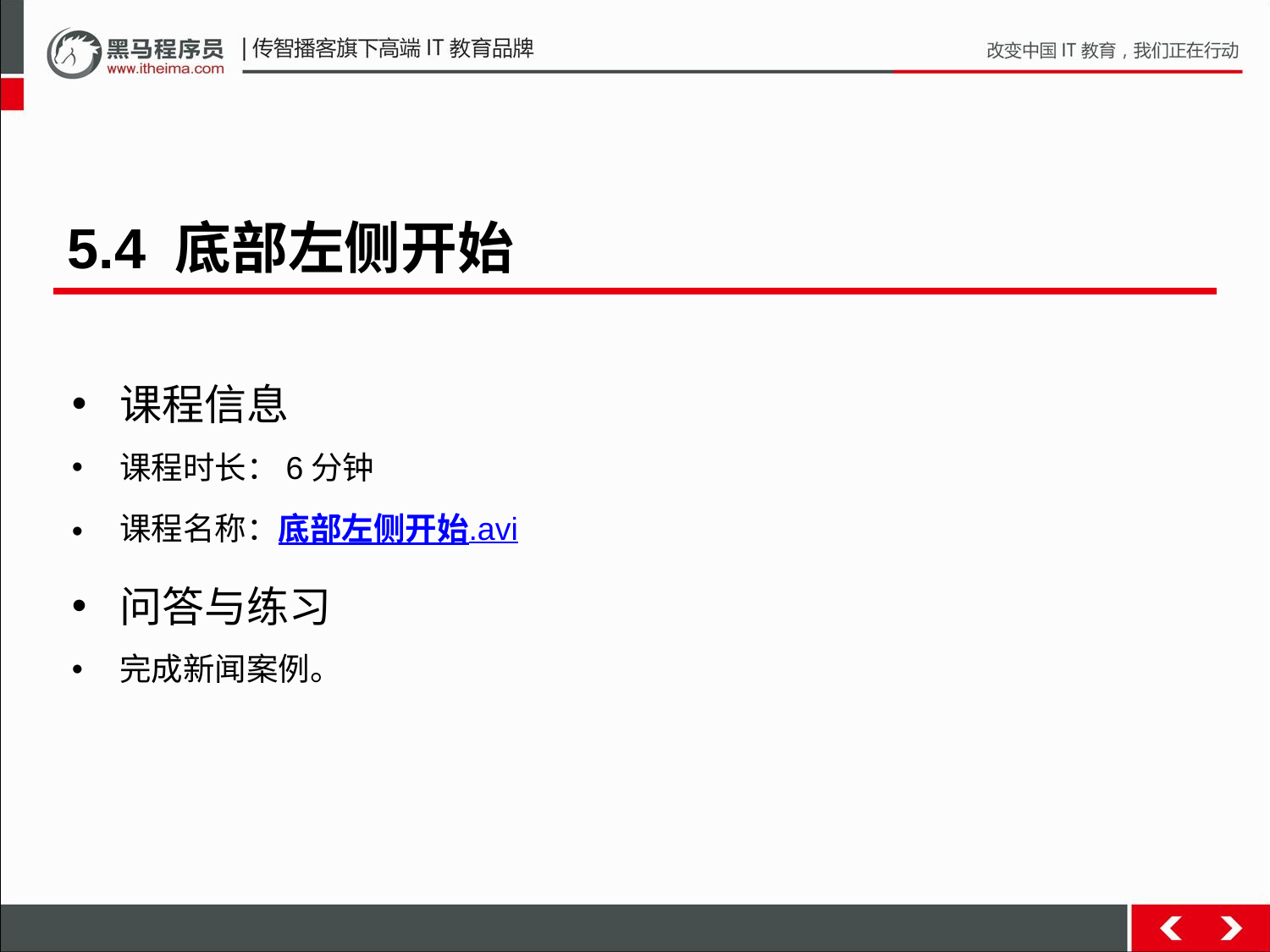

5.4 底部左侧开始
课程信息
课程时长：6分钟
课程名称：底部左侧开始.avi
问答与练习
完成新闻案例。